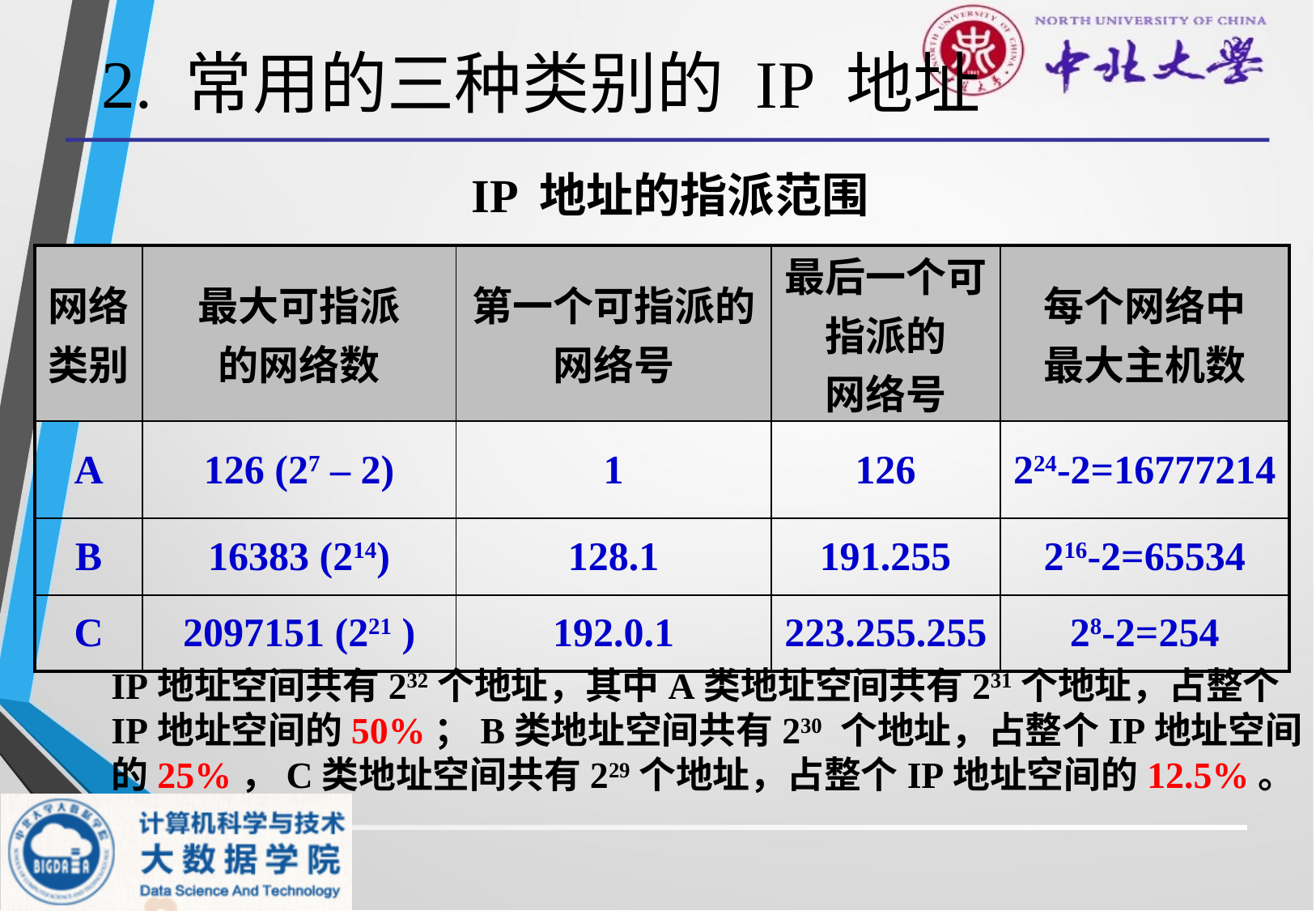

# 2. 常用的三种类别的 IP 地址
IP 地址的指派范围
| 网络 类别 | 最大可指派 的网络数 | 第一个可指派的 网络号 | 最后一个可指派的 网络号 | 每个网络中 最大主机数 |
| --- | --- | --- | --- | --- |
| A | 126 (27 – 2) | 1 | 126 | 224-2=16777214 |
| B | 16383 (214) | 128.1 | 191.255 | 216-2=65534 |
| C | 2097151 (221 ) | 192.0.1 | 223.255.255 | 28-2=254 |
IP地址空间共有232个地址，其中A类地址空间共有231个地址，占整个
IP地址空间的50%；B类地址空间共有230 个地址，占整个IP地址空间
的25%，C类地址空间共有229个地址，占整个IP地址空间的12.5%。
43